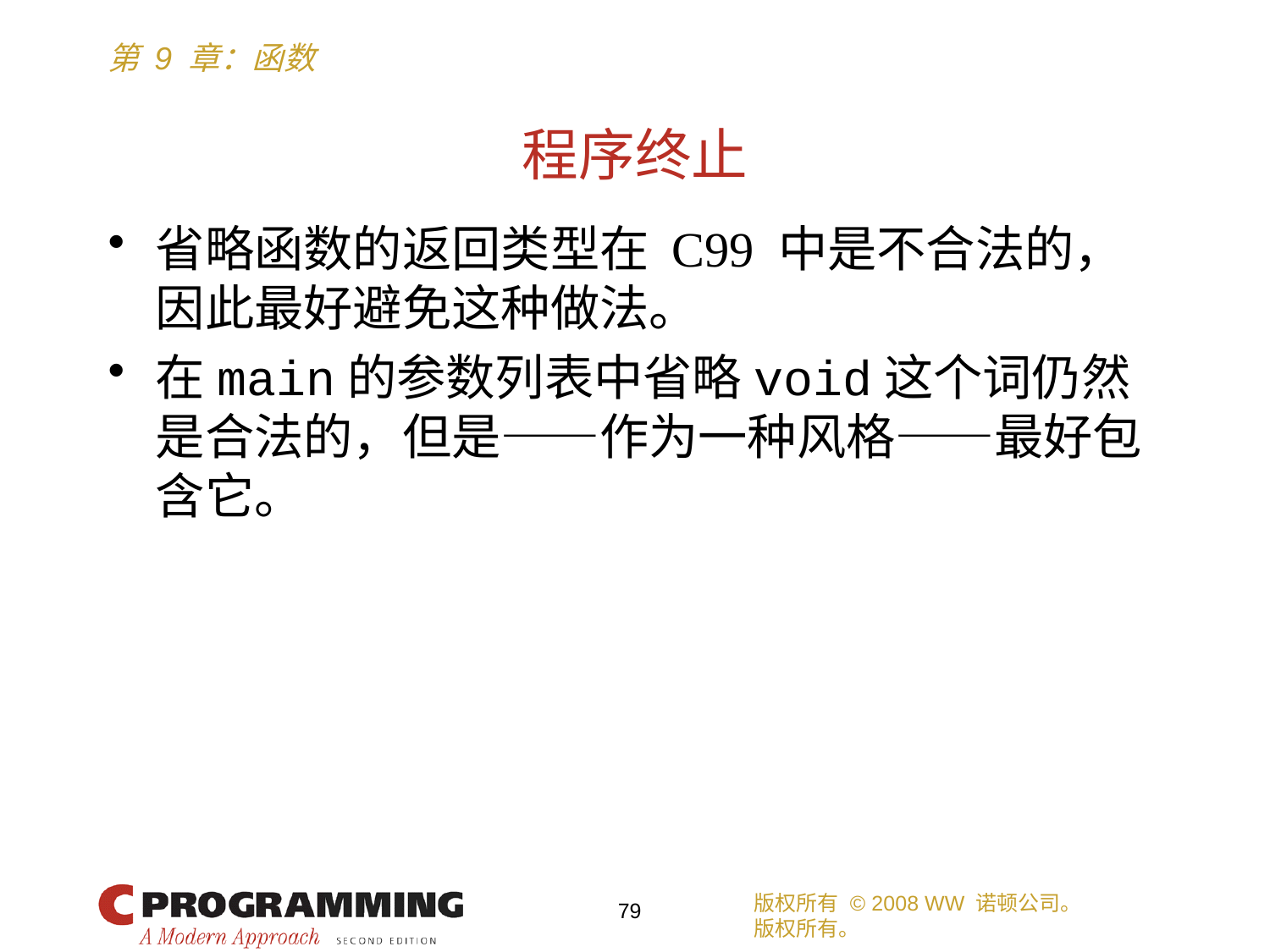

# 程序终止
省略函数的返回类型在 C99 中是不合法的，因此最好避免这种做法。
在main的参数列表中省略void这个词仍然是合法的，但是——作为一种风格——最好包含它。
版权所有 © 2008 WW 诺顿公司。
版权所有。
79